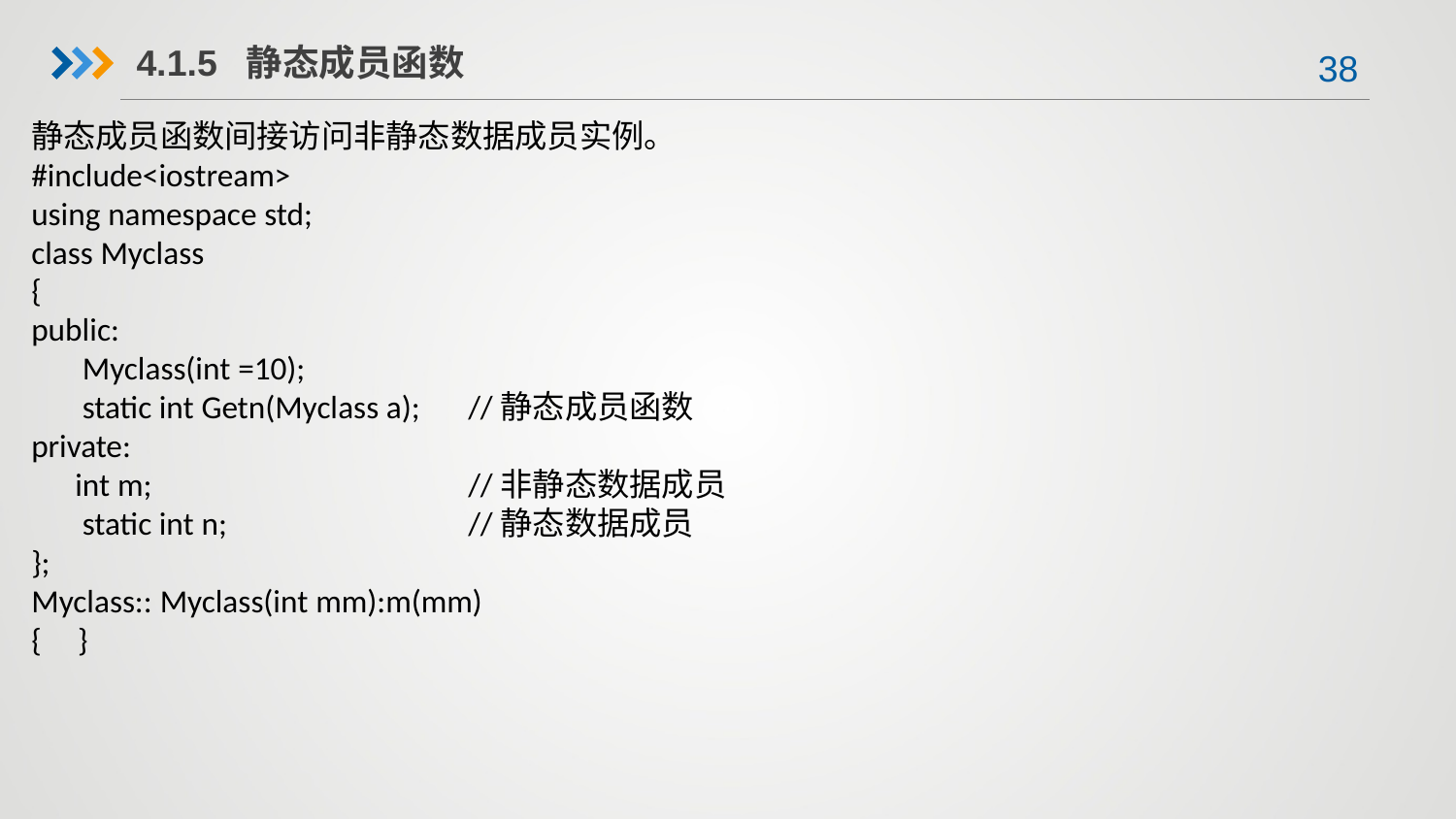

4.1.5  静态成员函数
静态成员函数间接访问非静态数据成员实例。
#include<iostream>
using namespace std;
class Myclass
{
public:
       Myclass(int =10);
       static int Getn(Myclass a);   	//静态成员函数
private:
      int m;                    		//非静态数据成员
       static int n;                    	//静态数据成员
};
Myclass:: Myclass(int mm):m(mm)
{     }